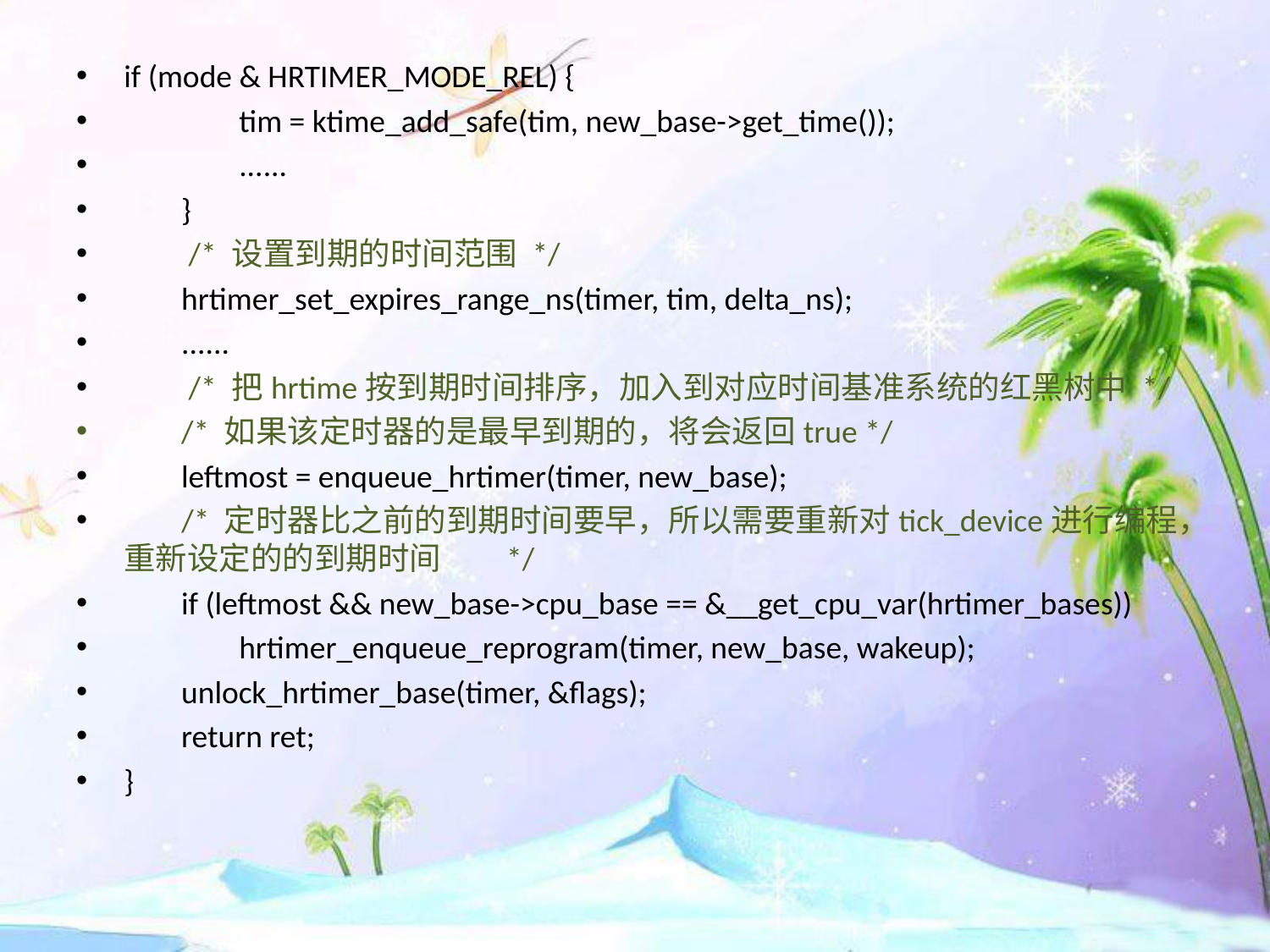

if (mode & HRTIMER_MODE_REL) {
                tim = ktime_add_safe(tim, new_base->get_time());
                ......
        }
         /* 设置到期的时间范围 */
        hrtimer_set_expires_range_ns(timer, tim, delta_ns);
        ......
         /* 把hrtime按到期时间排序，加入到对应时间基准系统的红黑树中 */
        /* 如果该定时器的是最早到期的，将会返回true */
        leftmost = enqueue_hrtimer(timer, new_base);
        /* 定时器比之前的到期时间要早，所以需要重新对tick_device进行编程，重新设定的的到期时间        */
        if (leftmost && new_base->cpu_base == &__get_cpu_var(hrtimer_bases))
                hrtimer_enqueue_reprogram(timer, new_base, wakeup);
        unlock_hrtimer_base(timer, &flags);
        return ret;
}